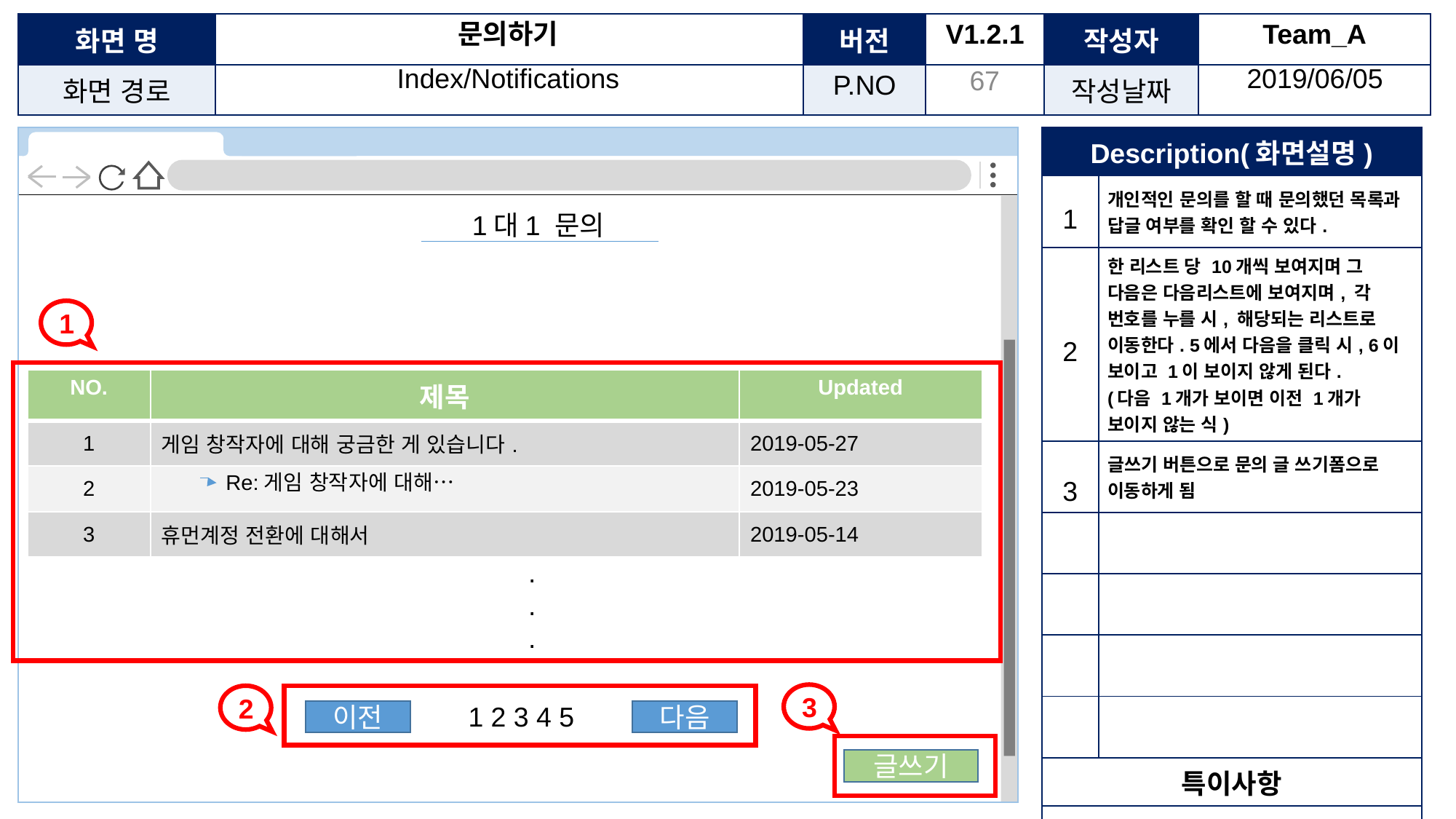

문의하기
67
Index/Notifications
2019/06/05
| Description(화면설명) |  |
| --- | --- |
| 1 | 개인적인 문의를 할 때 문의했던 목록과 답글 여부를 확인 할 수 있다. |
| 2 | 한 리스트 당 10개씩 보여지며 그 다음은 다음리스트에 보여지며, 각 번호를 누를 시, 해당되는 리스트로 이동한다. 5에서 다음을 클릭 시, 6이 보이고 1이 보이지 않게 된다. (다음 1개가 보이면 이전 1개가 보이지 않는 식) |
| 3 | 글쓰기 버튼으로 문의 글 쓰기폼으로 이동하게 됨 |
|  |  |
|  |  |
|  |  |
|  |  |
| 특이사항 |  |
|  |  |
1대1 문의
1

| NO. | 제목 | Updated |
| --- | --- | --- |
| 1 | 게임 창작자에 대해 궁금한 게 있습니다. | 2019-05-27 |
| 2 |  | 2019-05-23 |
| 3 | 휴먼계정 전환에 대해서 | 2019-05-14 |
Re:게임 창작자에 대해…
.
.
.
3
2

1 2 3 4 5
이전
다음

글쓰기